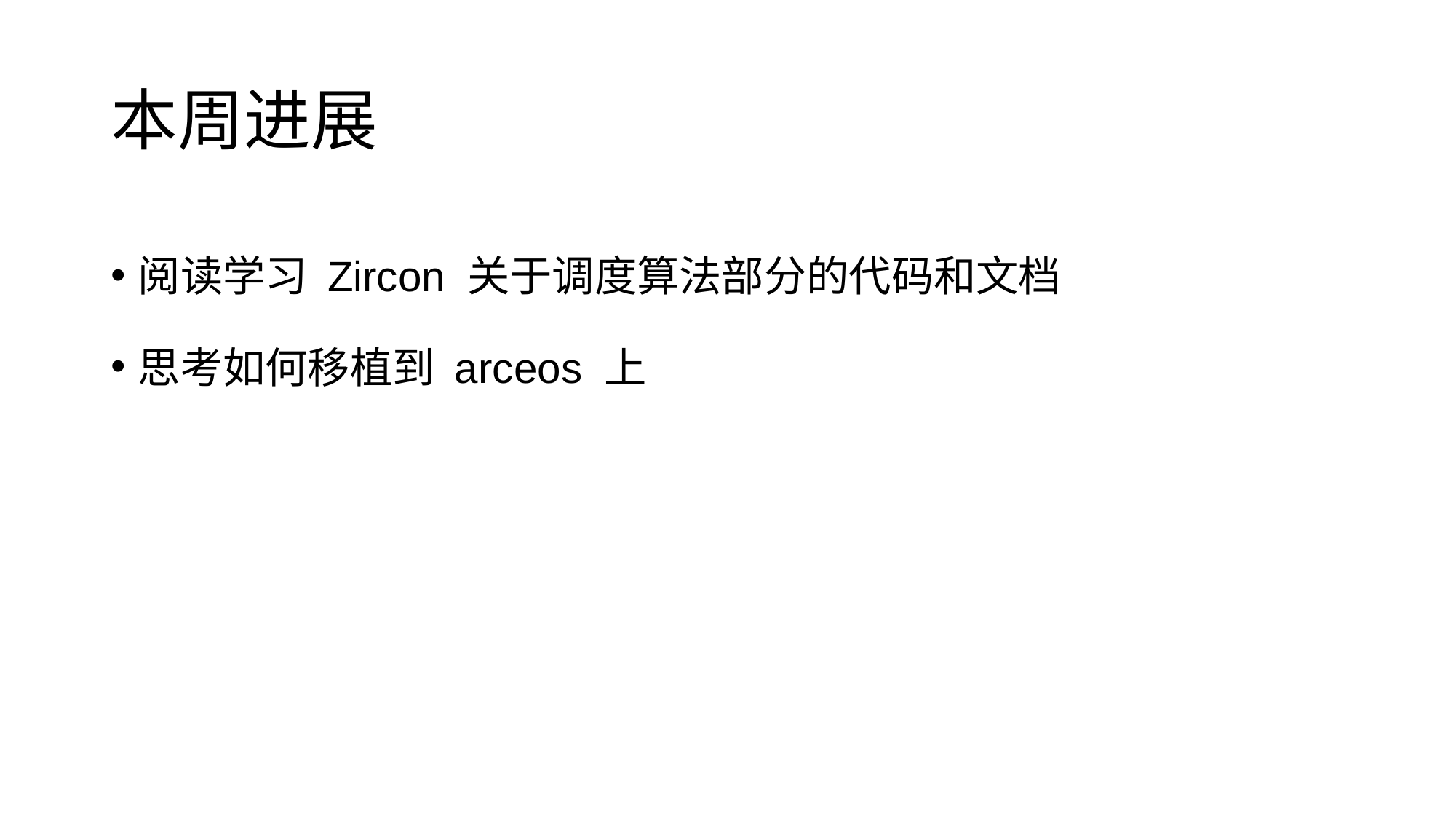

# 本周进展
阅读学习 Zircon 关于调度算法部分的代码和文档
思考如何移植到 arceos 上